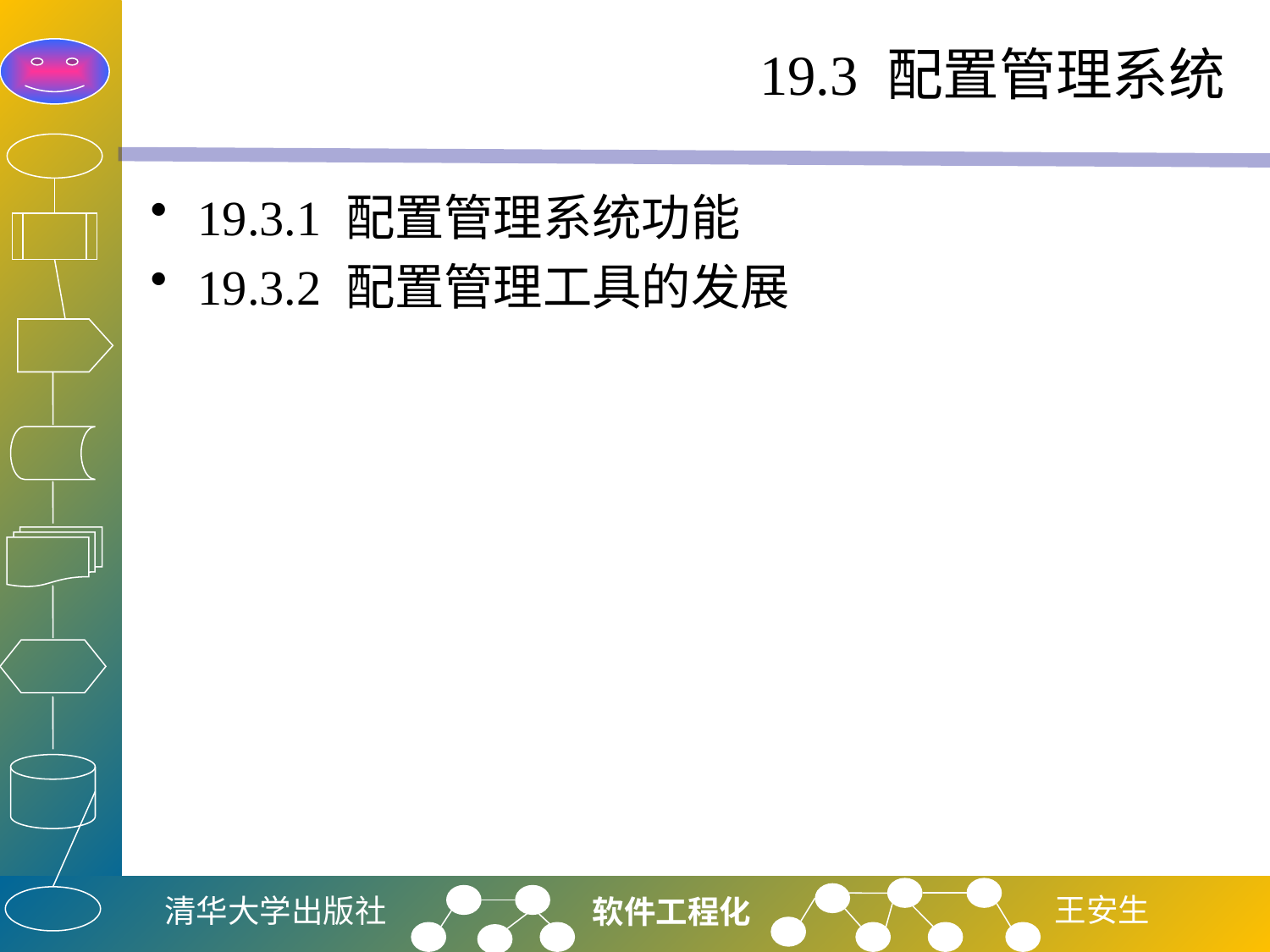

# 19.3 配置管理系统
19.3.1 配置管理系统功能
19.3.2 配置管理工具的发展